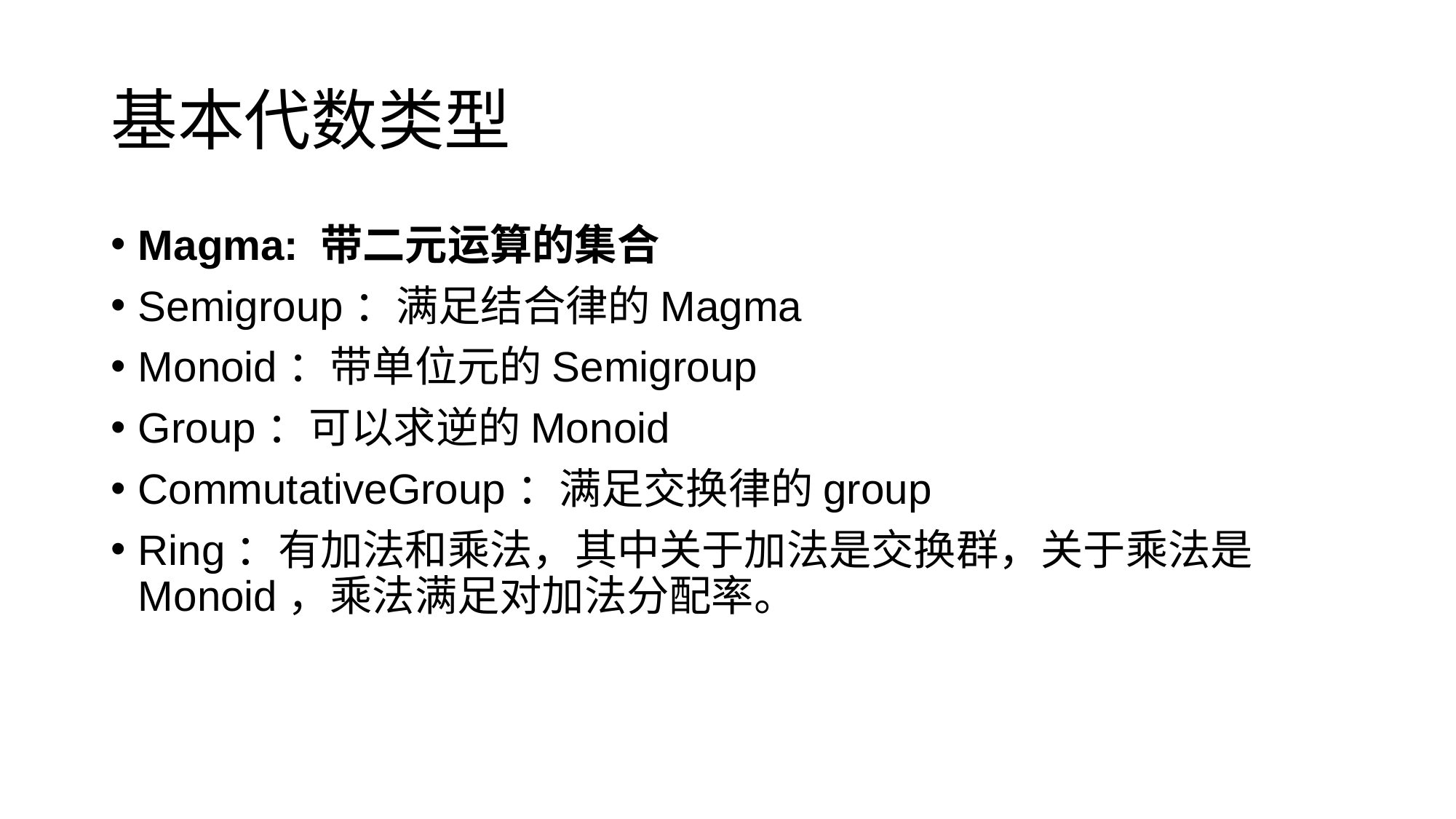

# 基本代数类型
Magma: 带二元运算的集合
Semigroup：满足结合律的Magma
Monoid：带单位元的Semigroup
Group：可以求逆的Monoid
CommutativeGroup：满足交换律的group
Ring：有加法和乘法，其中关于加法是交换群，关于乘法是Monoid，乘法满足对加法分配率。